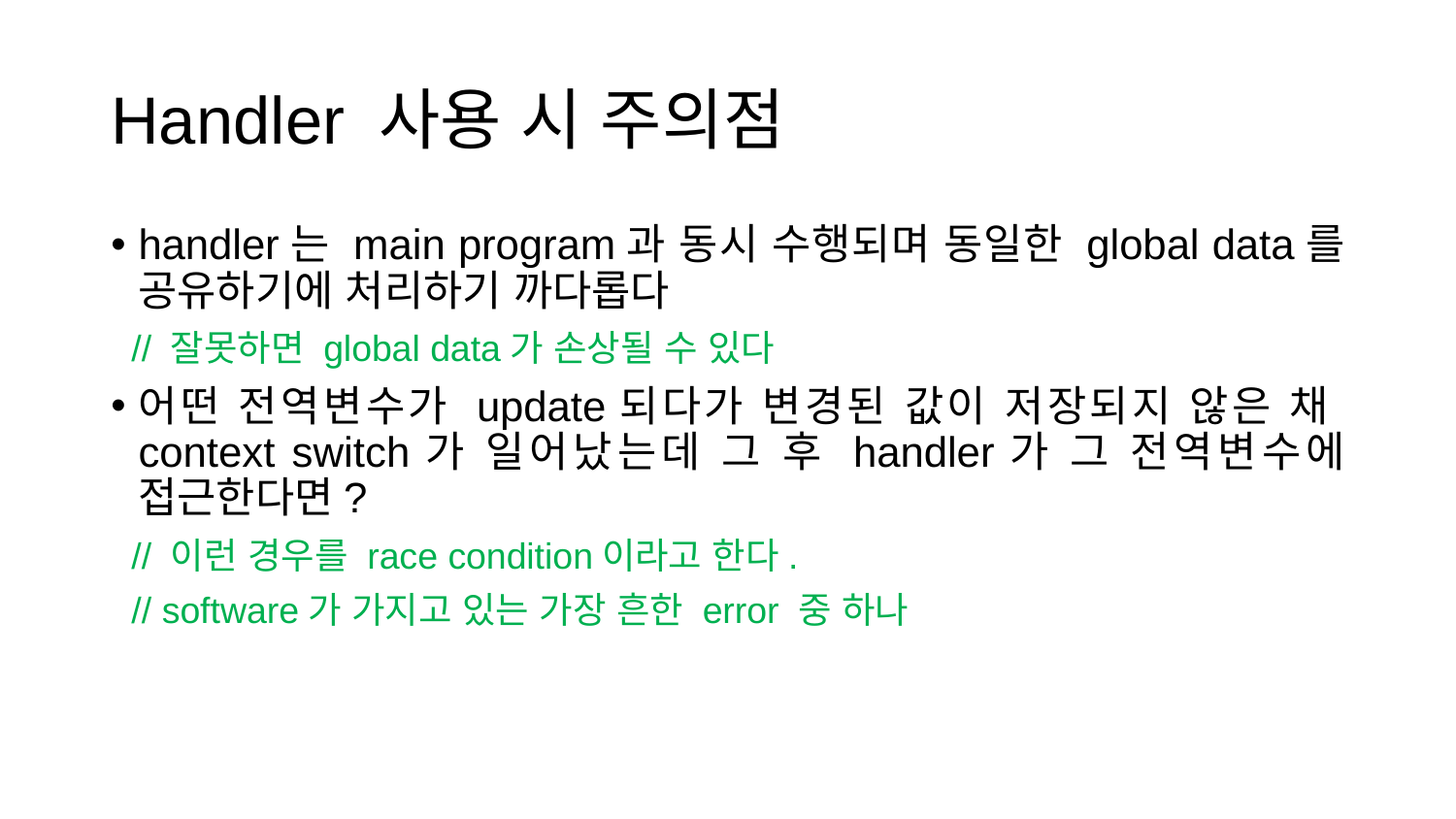

Handler 사용 시 주의점
handler는 main program과 동시 수행되며 동일한 global data를 공유하기에 처리하기 까다롭다
  // 잘못하면 global data가 손상될 수 있다
어떤 전역변수가 update되다가 변경된 값이 저장되지 않은 채  context switch가 일어났는데 그 후 handler가 그 전역변수에 접근한다면?
  // 이런 경우를 race condition이라고 한다.
  // software가 가지고 있는 가장 흔한 error 중 하나